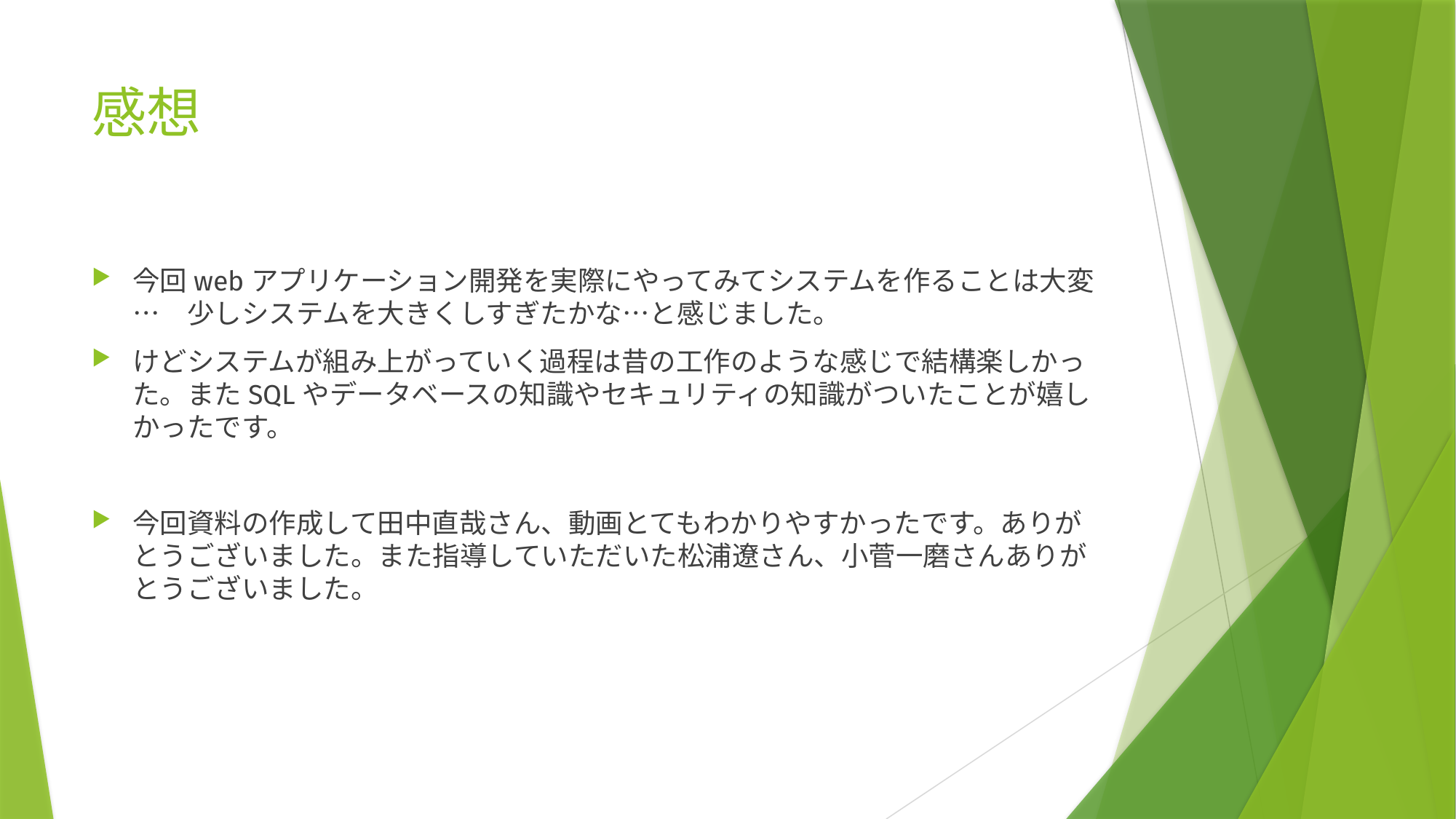

# 感想
今回webアプリケーション開発を実際にやってみてシステムを作ることは大変…　少しシステムを大きくしすぎたかな…と感じました。
けどシステムが組み上がっていく過程は昔の工作のような感じで結構楽しかった。またSQLやデータベースの知識やセキュリティの知識がついたことが嬉しかったです。

今回資料の作成して田中直哉さん、動画とてもわかりやすかったです。ありがとうございました。また指導していただいた松浦遼さん、小菅一磨さんありがとうございました。